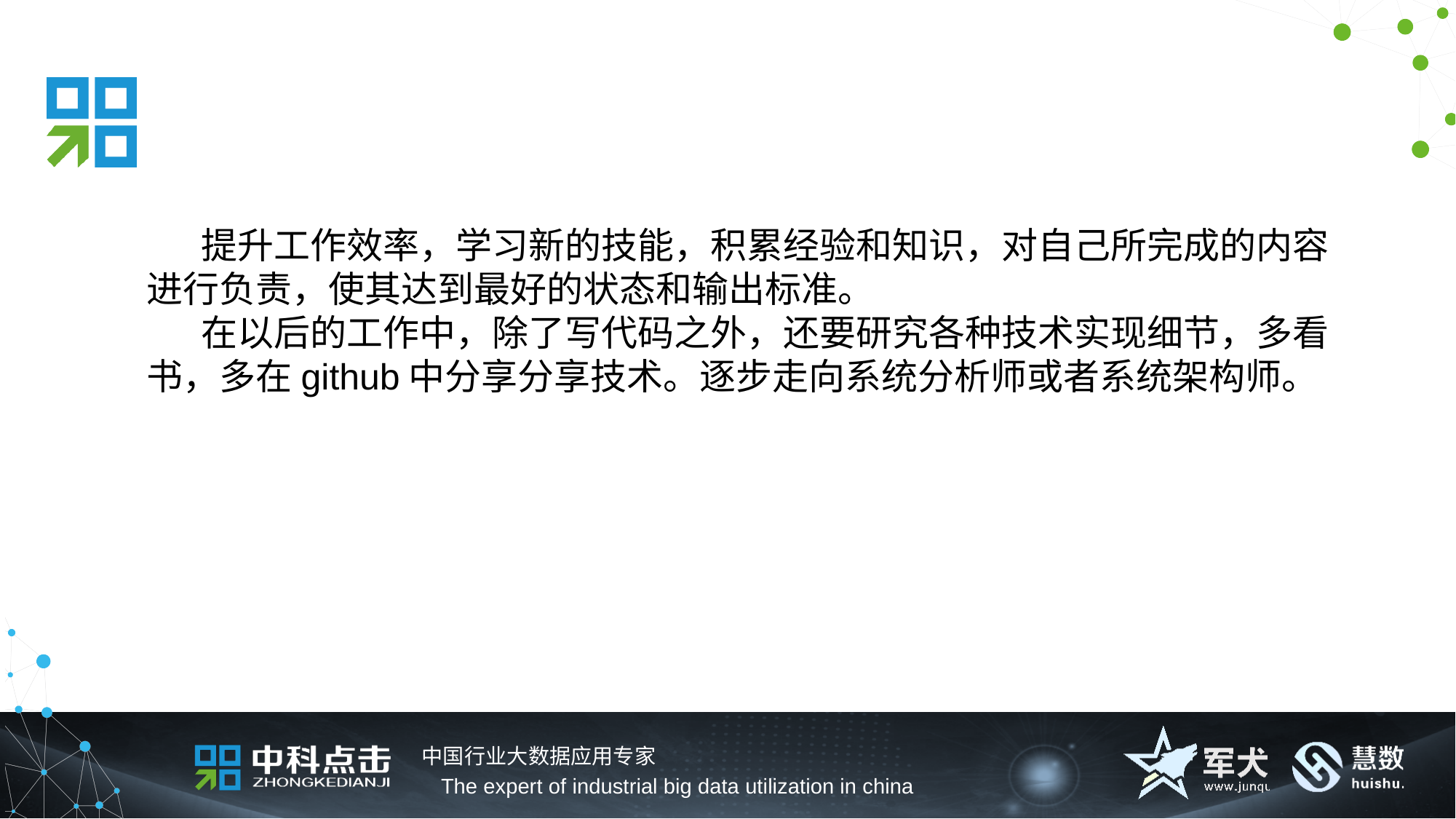

提升工作效率，学习新的技能，积累经验和知识，对自己所完成的内容进行负责，使其达到最好的状态和输出标准。
在以后的工作中，除了写代码之外，还要研究各种技术实现细节，多看书，多在github中分享分享技术。逐步走向系统分析师或者系统架构师。